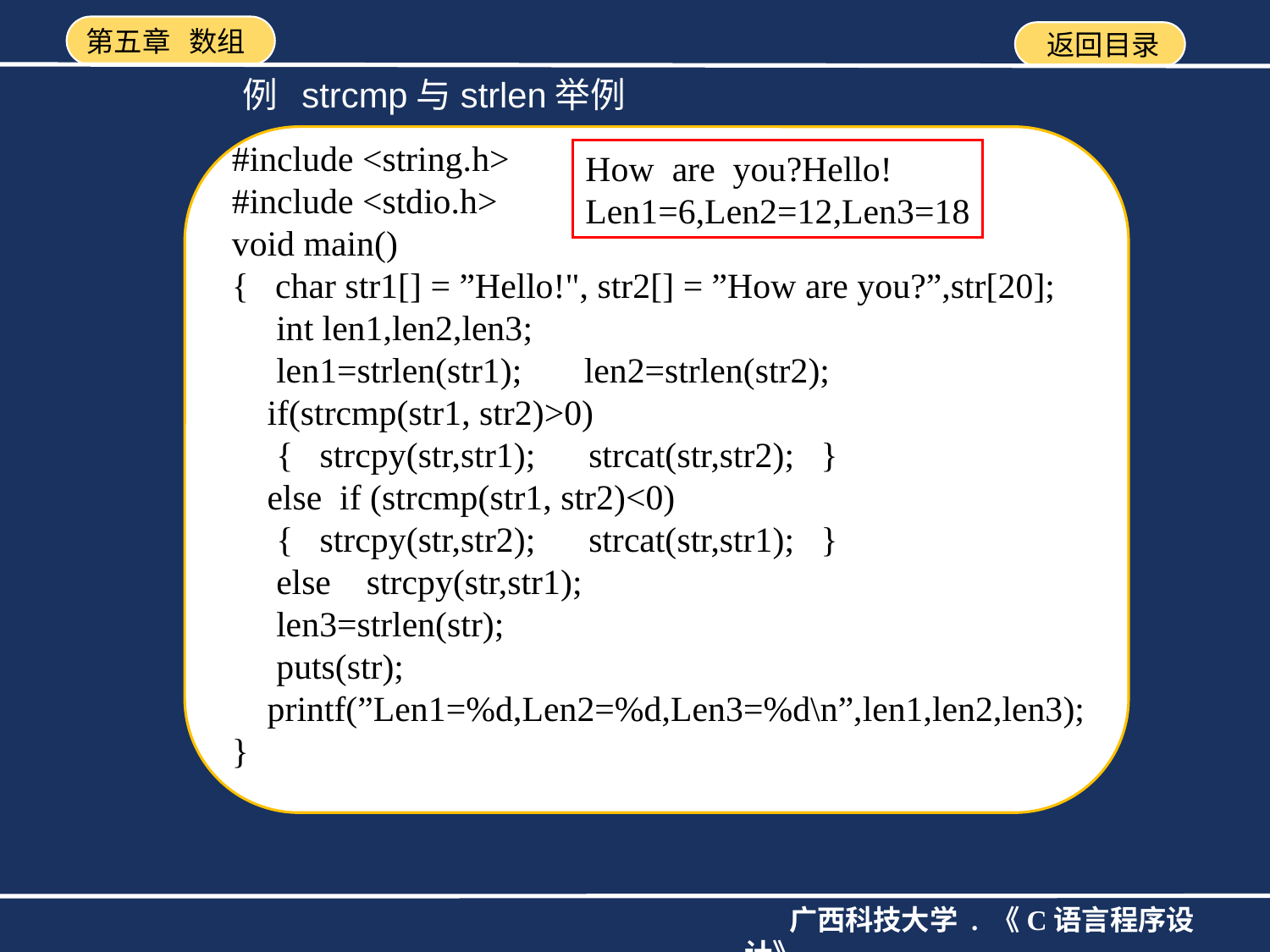

例  strcmp与strlen举例
#include <string.h>
#include <stdio.h>
void main()
{   char str1[] = ”Hello!", str2[] = ”How are you?”,str[20];
     int len1,len2,len3;
     len1=strlen(str1);       len2=strlen(str2);
    if(strcmp(str1, str2)>0)
     {   strcpy(str,str1);      strcat(str,str2);   }
    else  if (strcmp(str1, str2)<0)
     {   strcpy(str,str2);      strcat(str,str1);   }
     else    strcpy(str,str1);
     len3=strlen(str);
     puts(str);
    printf(”Len1=%d,Len2=%d,Len3=%d\n”,len1,len2,len3);
}

How  are  you?Hello!
Len1=6,Len2=12,Len3=18